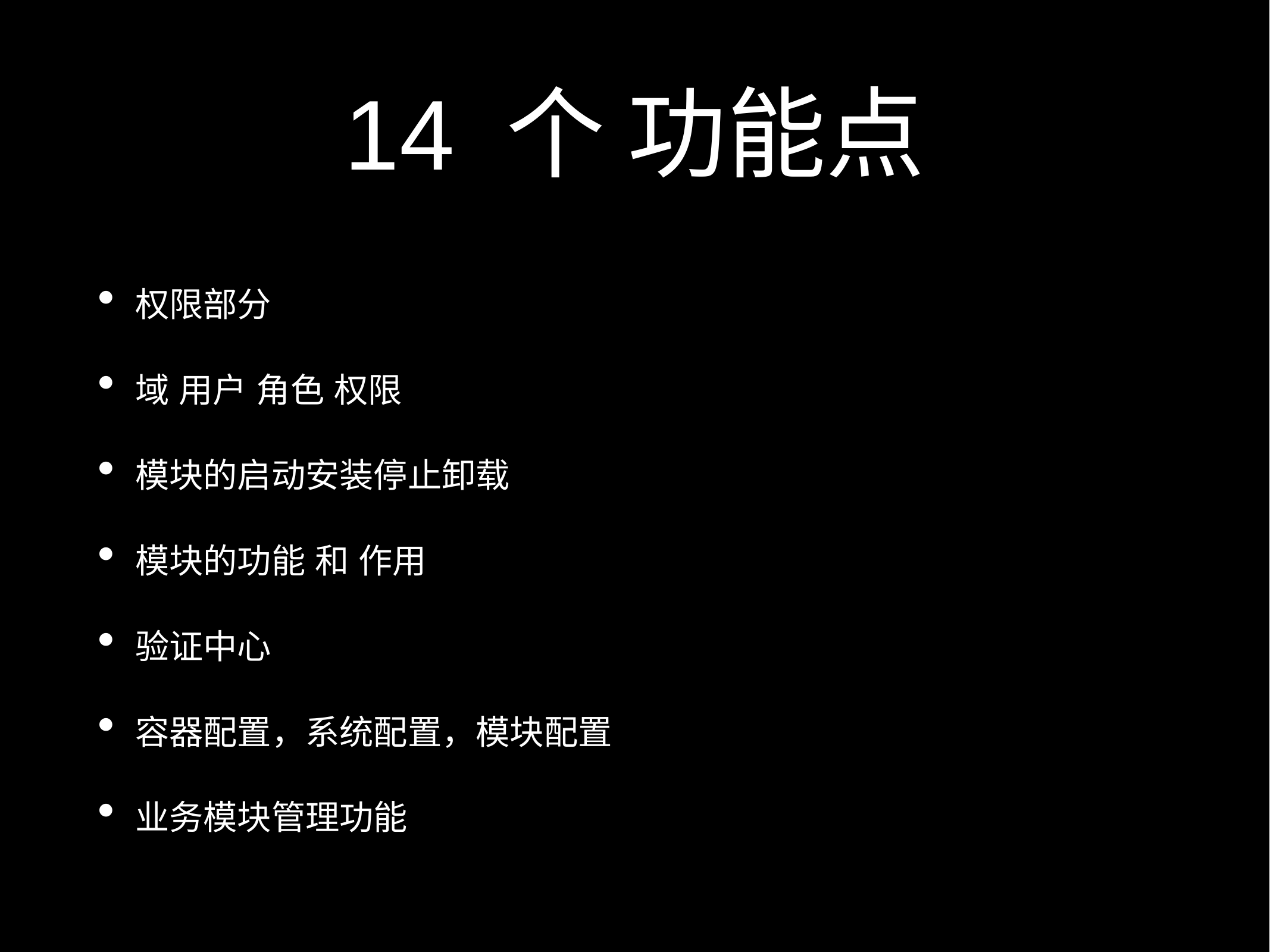

# 14 个 功能点
权限部分
域 用户 角色 权限
模块的启动安装停止卸载
模块的功能 和 作用
验证中心
容器配置，系统配置，模块配置
业务模块管理功能